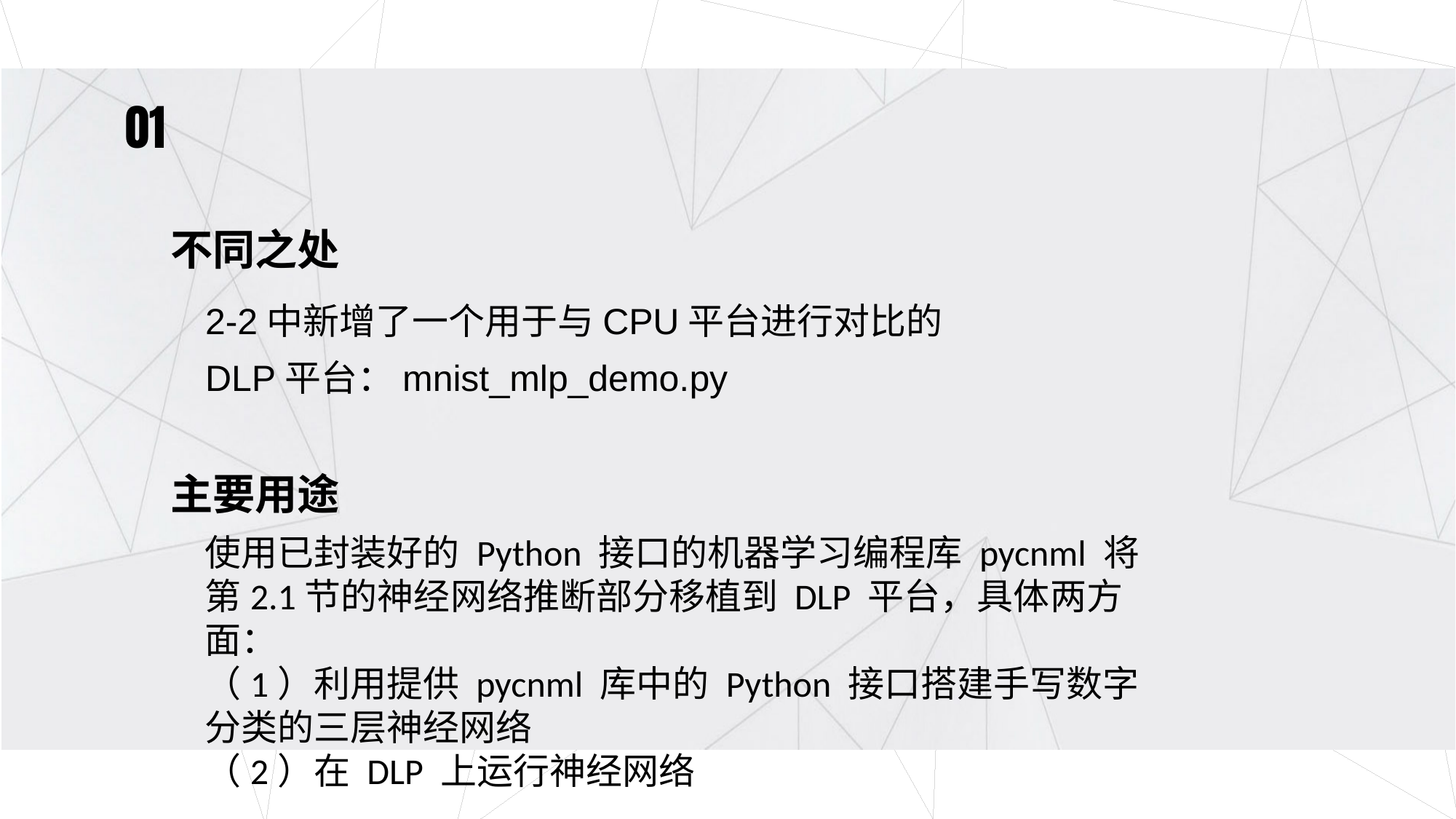

01
不同之处
2-2中新增了一个用于与CPU平台进行对比的DLP平台：mnist_mlp_demo.py
主要用途
使用已封装好的 Python 接口的机器学习编程库 pycnml 将第2.1节的神经网络推断部分移植到 DLP 平台，具体两方面：
（1）利用提供 pycnml 库中的 Python 接口搭建手写数字分类的三层神经网络
（2）在 DLP 上运行神经网络